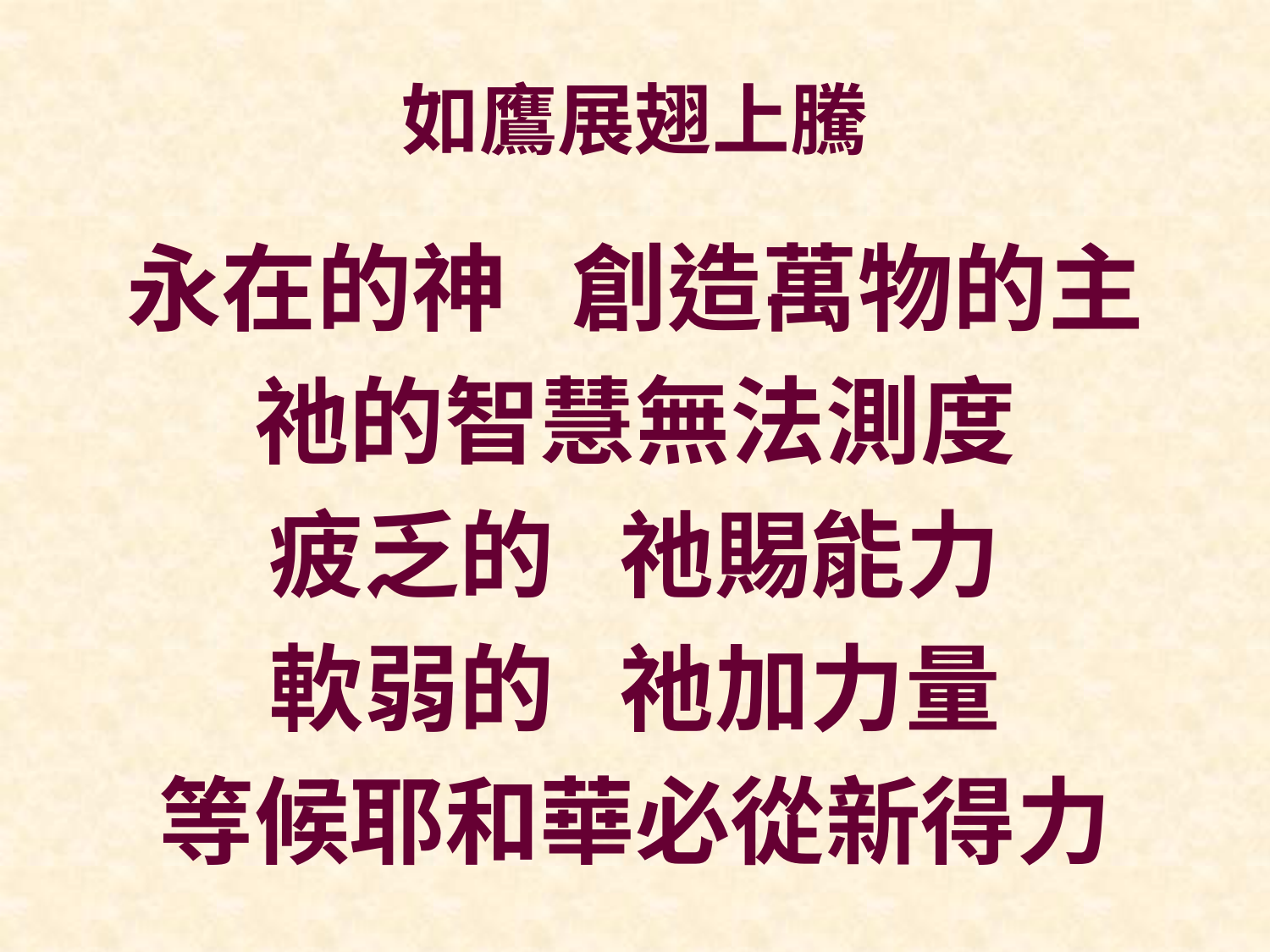

# 如鷹展翅上騰
永在的神   創造萬物的主
祂的智慧無法測度
疲乏的   祂賜能力
軟弱的   祂加力量
等候耶和華必從新得力